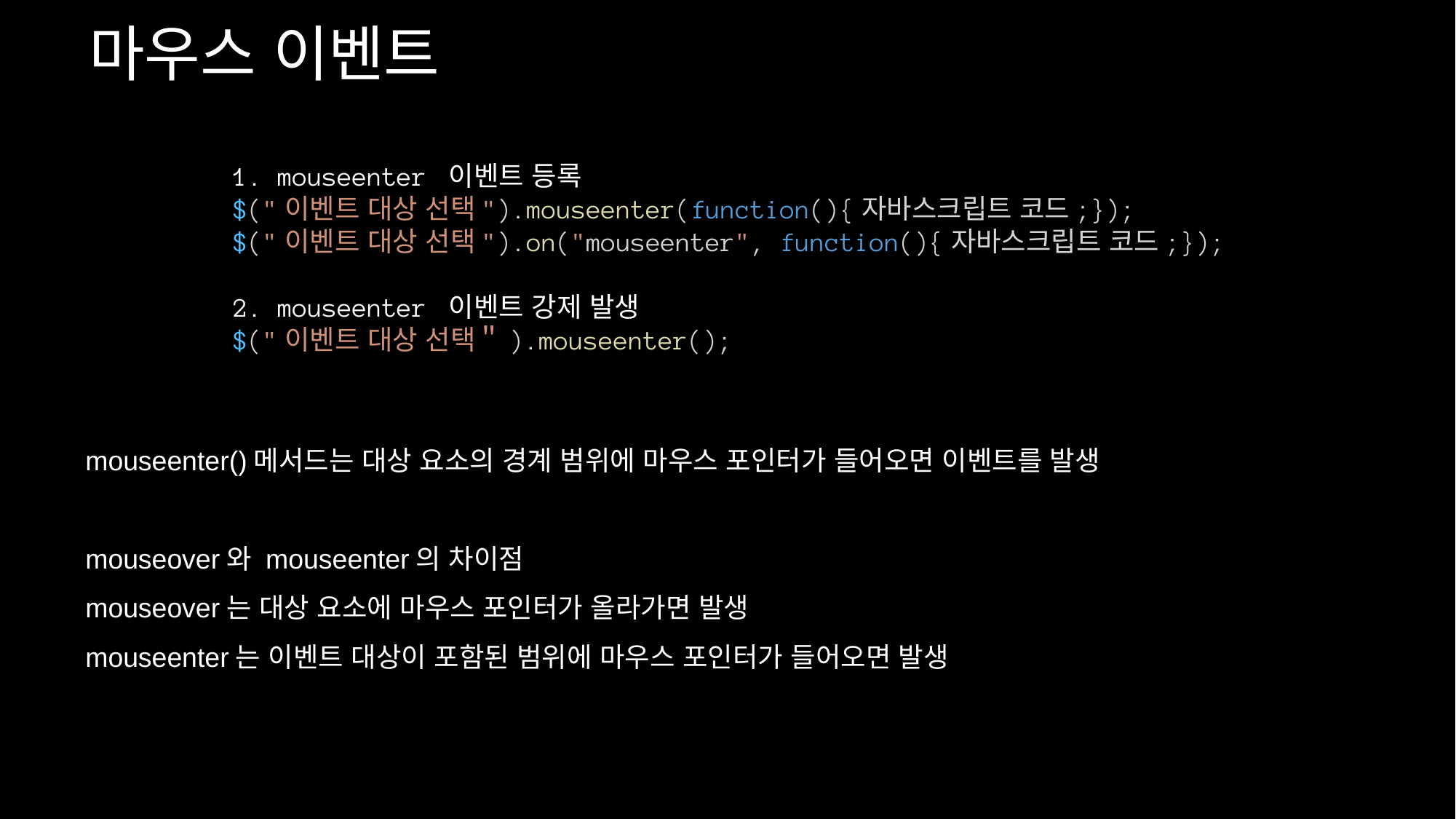

마우스 이벤트
1. mouseenter 이벤트 등록
$("이벤트 대상 선택").mouseenter(function(){자바스크립트 코드;});
$("이벤트 대상 선택").on("mouseenter", function(){자바스크립트 코드;});

2. mouseenter 이벤트 강제 발생
$("이벤트 대상 선택＂).mouseenter();
mouseenter()메서드는 대상 요소의 경계 범위에 마우스 포인터가 들어오면 이벤트를 발생

mouseover와 mouseenter의 차이점
mouseover는 대상 요소에 마우스 포인터가 올라가면 발생
mouseenter는 이벤트 대상이 포함된 범위에 마우스 포인터가 들어오면 발생